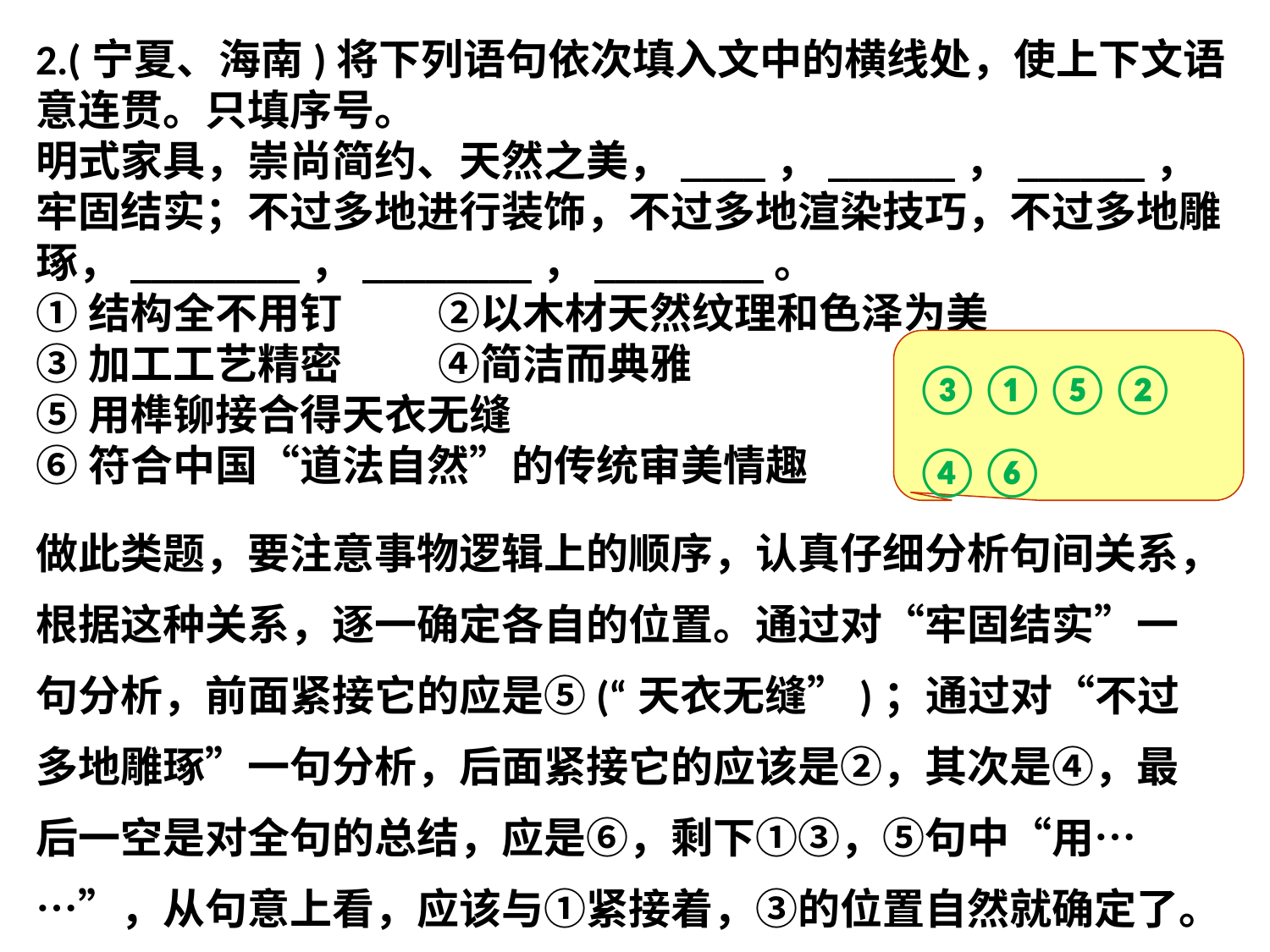

2.(宁夏、海南)将下列语句依次填入文中的横线处，使上下文语意连贯。只填序号。
明式家具，崇尚简约、天然之美，____，______，______，牢固结实；不过多地进行装饰，不过多地渲染技巧，不过多地雕琢，________，________，________。
①结构全不用钉          ②以木材天然纹理和色泽为美
③加工工艺精密          ④简洁而典雅
⑤用榫铆接合得天衣无缝
⑥符合中国“道法自然”的传统审美情趣
③①⑤②④⑥
做此类题，要注意事物逻辑上的顺序，认真仔细分析句间关系，根据这种关系，逐一确定各自的位置。通过对“牢固结实”一句分析，前面紧接它的应是⑤(“天衣无缝”)；通过对“不过多地雕琢”一句分析，后面紧接它的应该是②，其次是④，最后一空是对全句的总结，应是⑥，剩下①③，⑤句中“用……”，从句意上看，应该与①紧接着，③的位置自然就确定了。